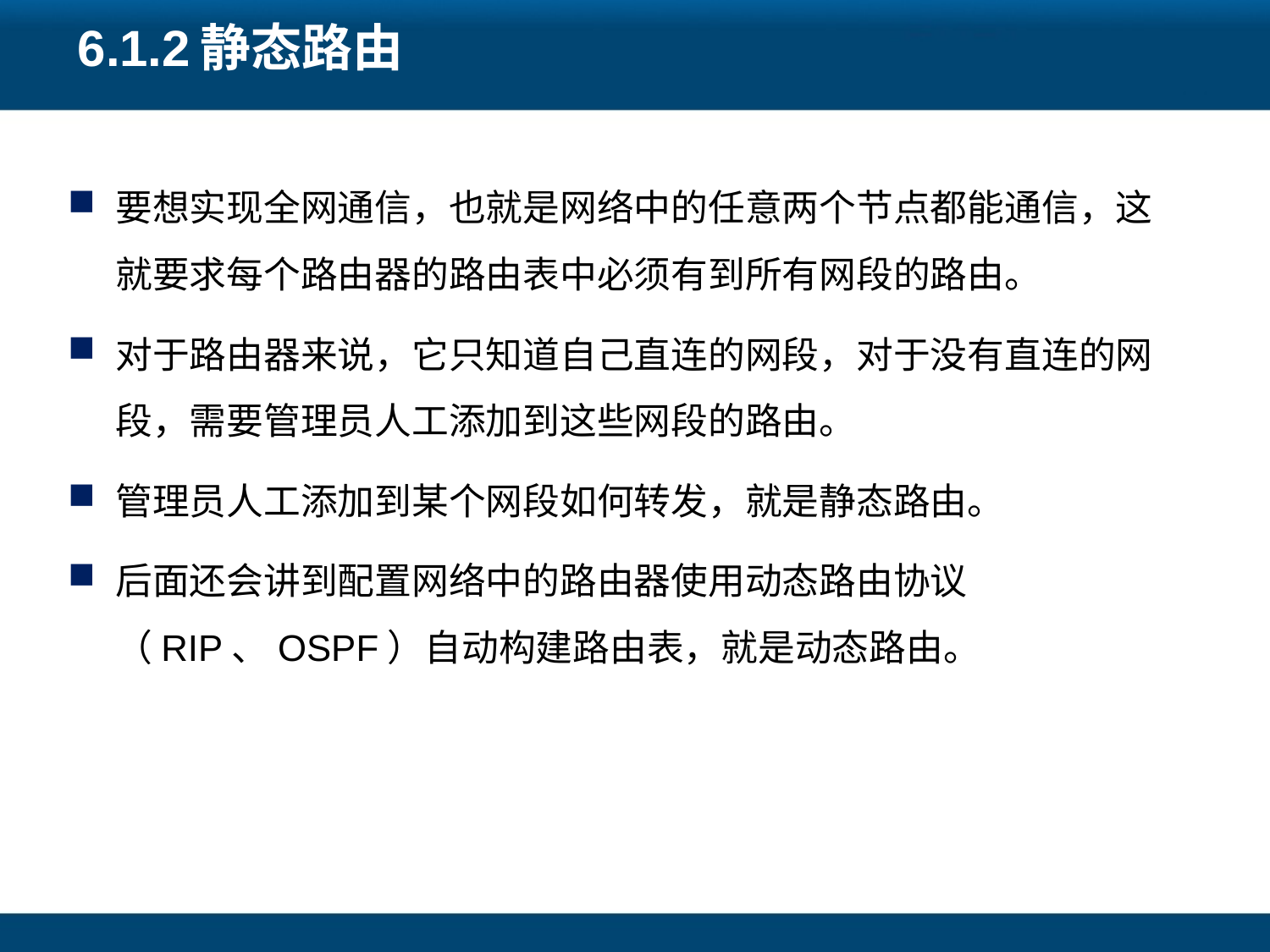

# 6.1.2静态路由
要想实现全网通信，也就是网络中的任意两个节点都能通信，这就要求每个路由器的路由表中必须有到所有网段的路由。
对于路由器来说，它只知道自己直连的网段，对于没有直连的网段，需要管理员人工添加到这些网段的路由。
管理员人工添加到某个网段如何转发，就是静态路由。
后面还会讲到配置网络中的路由器使用动态路由协议（RIP、OSPF）自动构建路由表，就是动态路由。